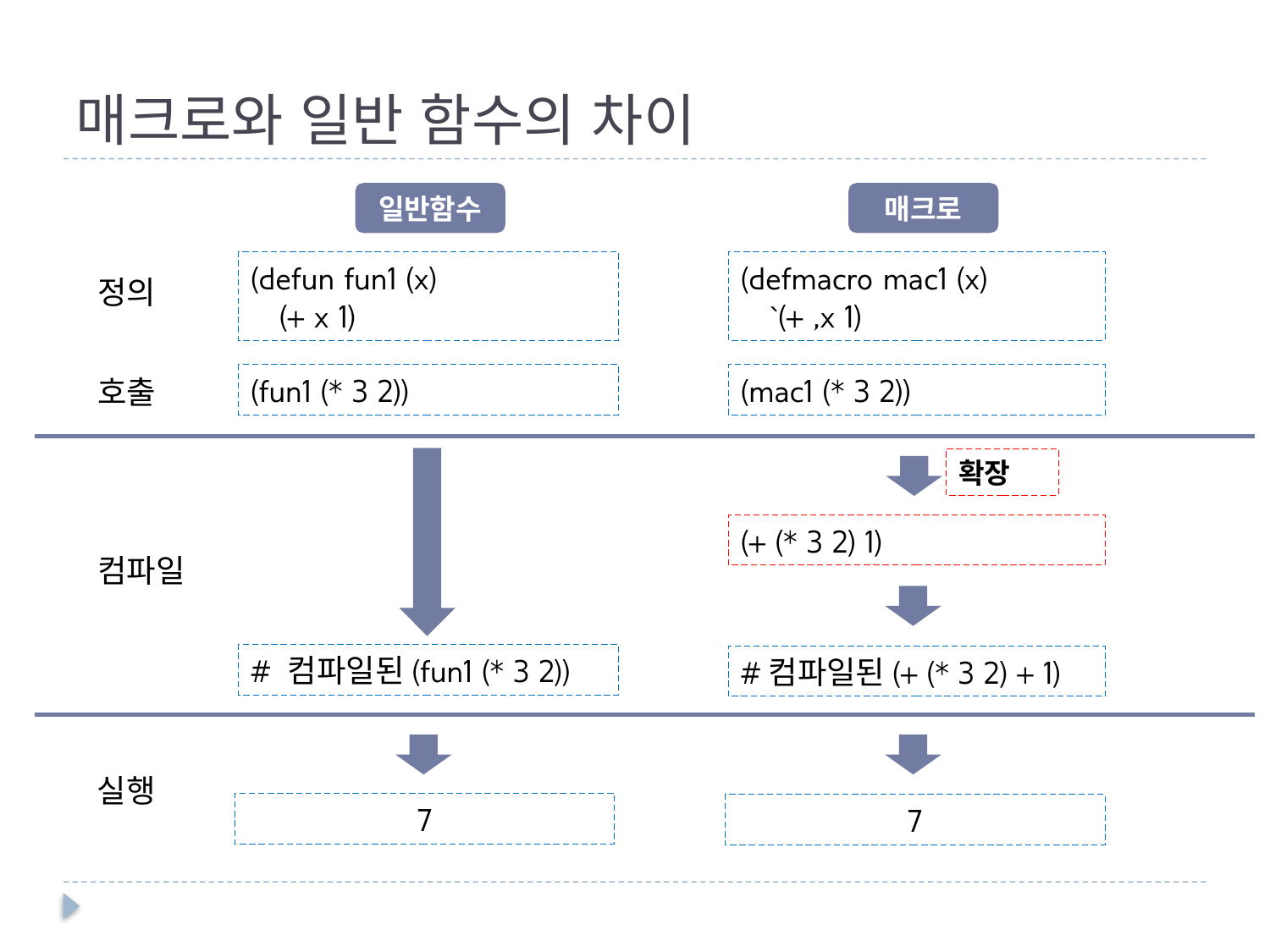

# 매크로와 일반 함수의 차이
일반함수
매크로
(defun fun1 (x)
   (+ x 1)
(defmacro mac1 (x)
   `(+ ,x 1)
정의
(fun1 (* 3 2))
(mac1 (* 3 2))
호출

확장

(+ (* 3 2) 1)
컴파일

# 컴파일된(fun1 (* 3 2))
#컴파일된(+ (* 3 2) + 1)

실행
7
7